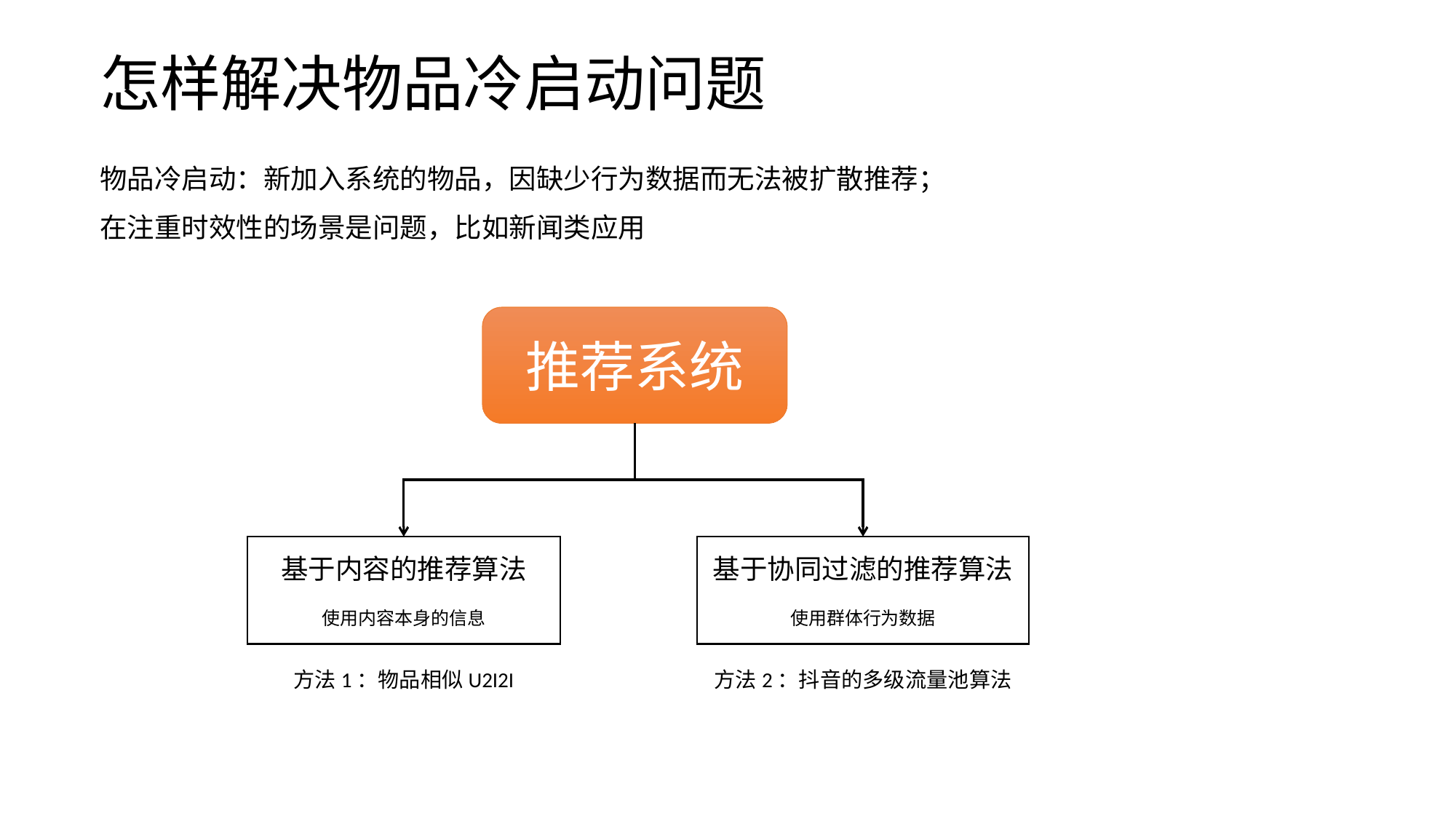

# 怎样解决物品冷启动问题
物品冷启动：新加入系统的物品，因缺少行为数据而无法被扩散推荐；
在注重时效性的场景是问题，比如新闻类应用
推荐系统
基于内容的推荐算法

使用内容本身的信息
基于协同过滤的推荐算法

使用群体行为数据
方法1：物品相似U2I2I
方法2：抖音的多级流量池算法